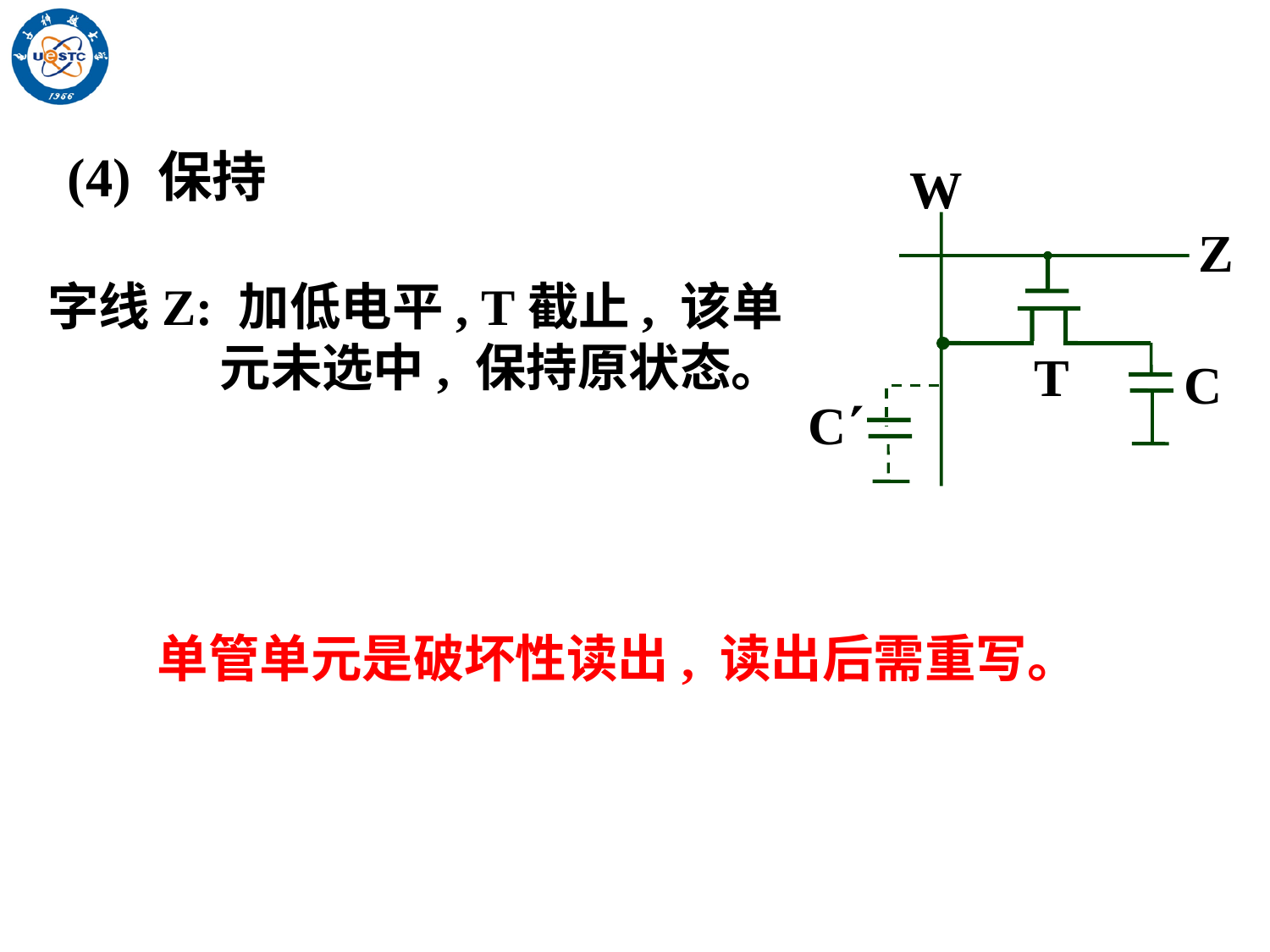

(4) 保持
W
Z

T

C

C′

字线Z: 加低电平, T截止, 该单元未选中, 保持原状态。
单管单元是破坏性读出, 读出后需重写。